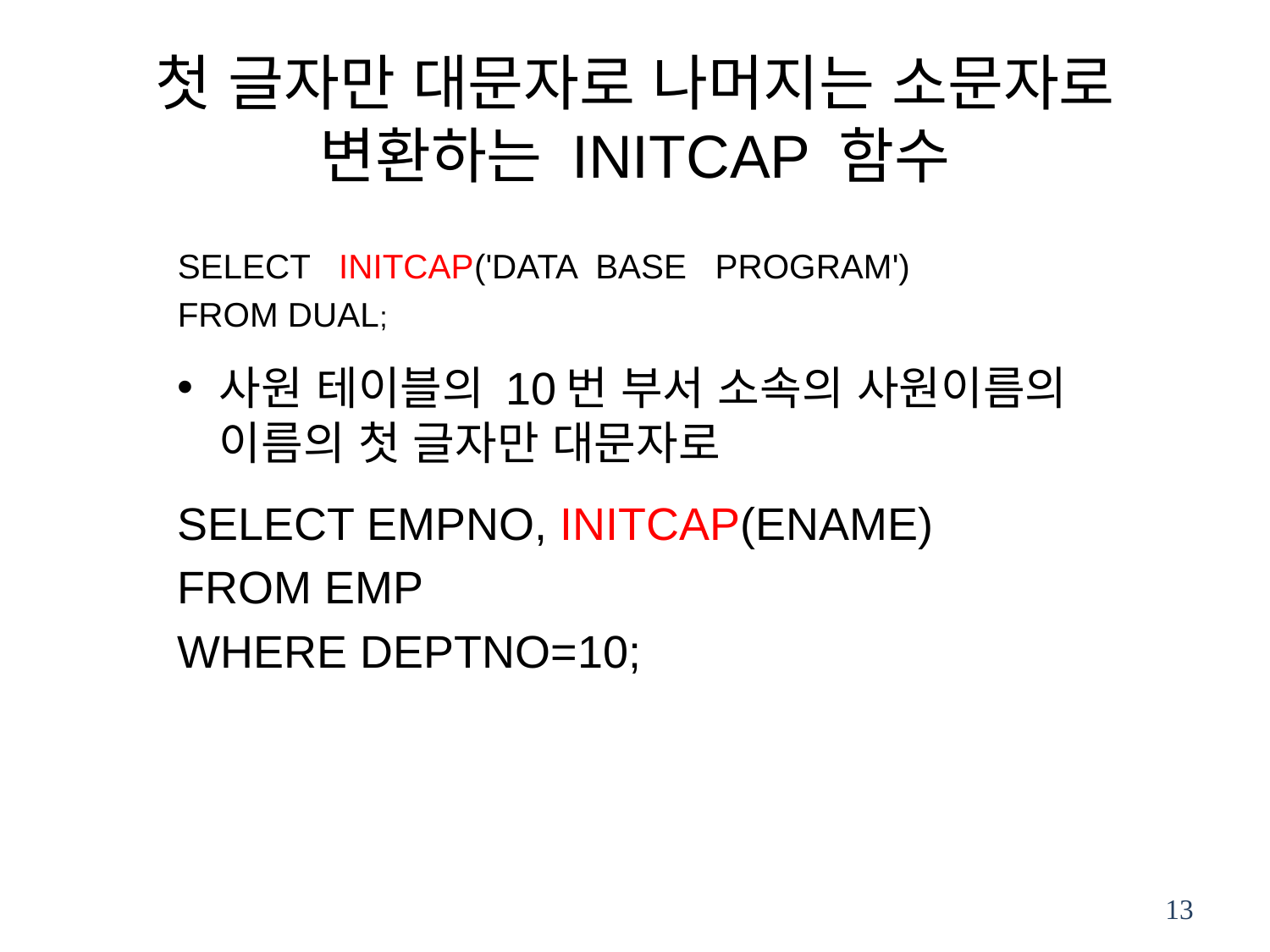

# 첫 글자만 대문자로 나머지는 소문자로 변환하는 INITCAP 함수
SELECT   INITCAP('DATA  BASE   PROGRAM')
FROM DUAL;

사원 테이블의 10번 부서 소속의 사원이름의 이름의 첫 글자만 대문자로

SELECT EMPNO, INITCAP(ENAME)
FROM EMP
WHERE DEPTNO=10;

13